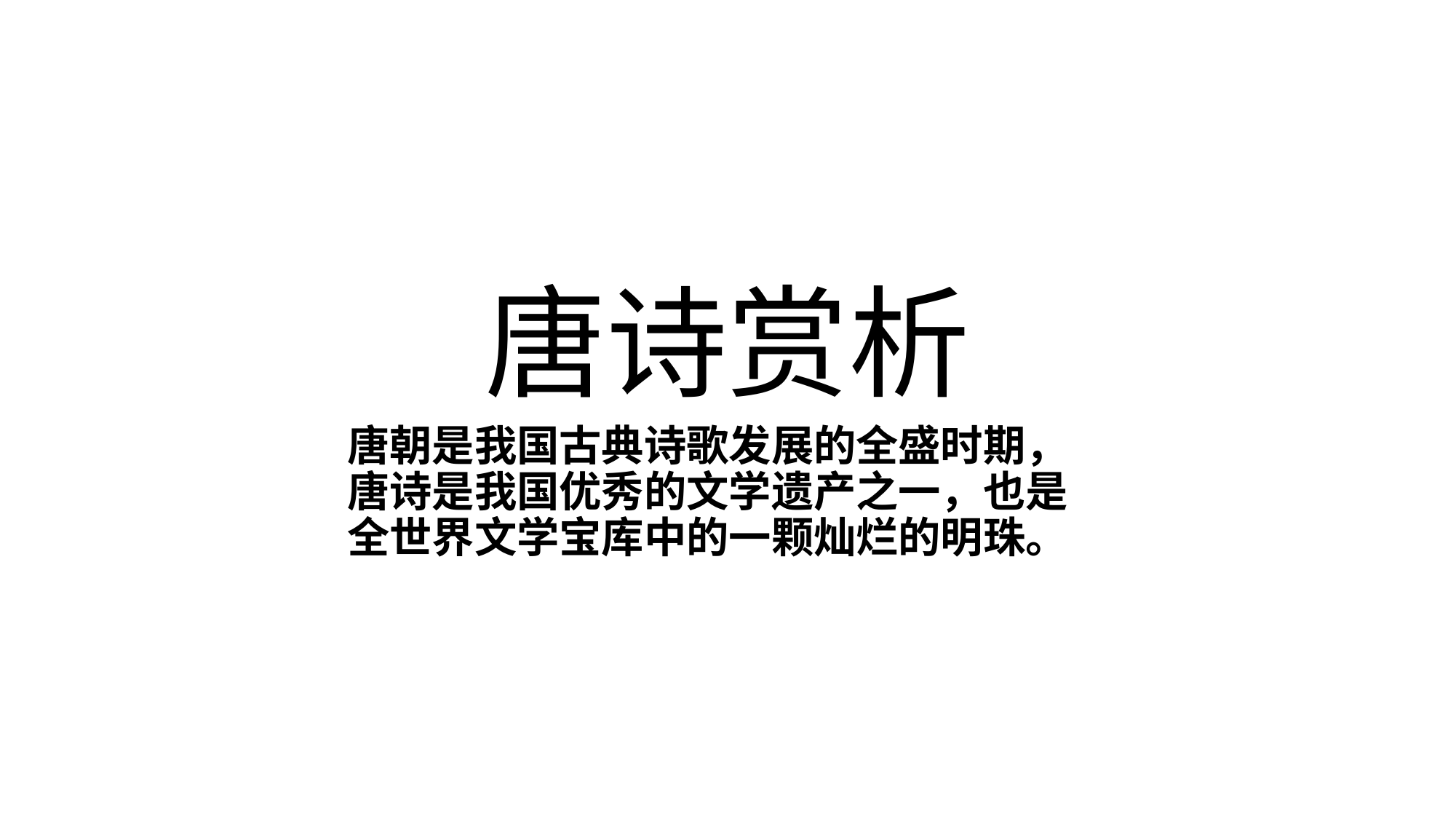

# 唐诗赏析
唐朝是我国古典诗歌发展的全盛时期，唐诗是我国优秀的文学遗产之一，也是全世界文学宝库中的一颗灿烂的明珠。